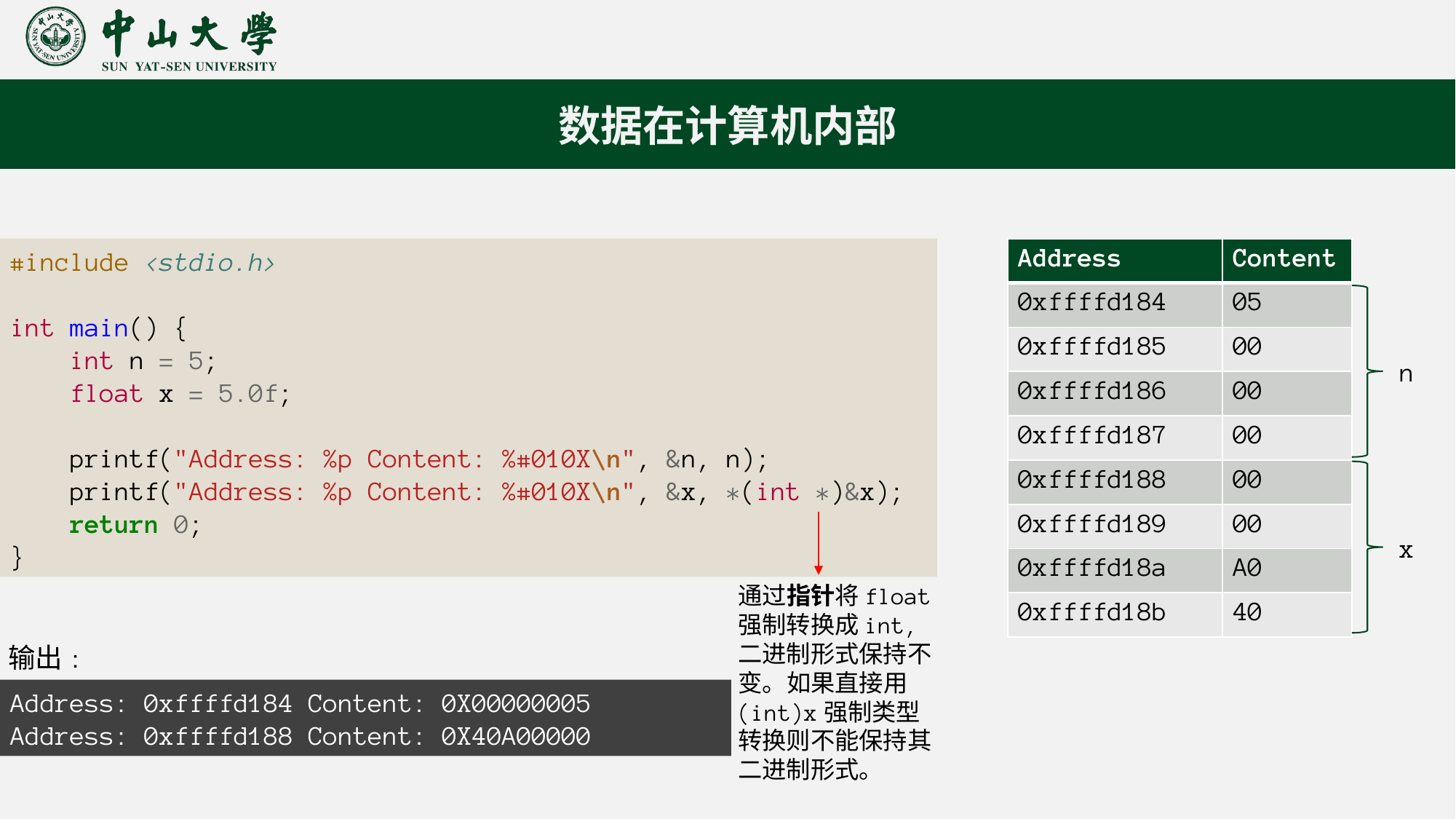

数据在计算机内部
#include <stdio.h>

int main() {
    int n = 5;
    float x = 5.0f;

    printf("Address: %p Content: %#010X\n", &n, n);
    printf("Address: %p Content: %#010X\n", &x, *(int *)&x);
    return 0;
}
| Address | Content |
| --- | --- |
| 0xffffd184 | 05 |
| 0xffffd185 | 00 |
| 0xffffd186 | 00 |
| 0xffffd187 | 00 |
| 0xffffd188 | 00 |
| 0xffffd189 | 00 |
| 0xffffd18a | A0 |
| 0xffffd18b | 40 |

n

x
通过指针将float强制转换成int,二进制形式保持不变。如果直接用(int)x强制类型转换则不能保持其二进制形式。
输出:
Address: 0xffffd184 Content: 0X00000005
Address: 0xffffd188 Content: 0X40A00000